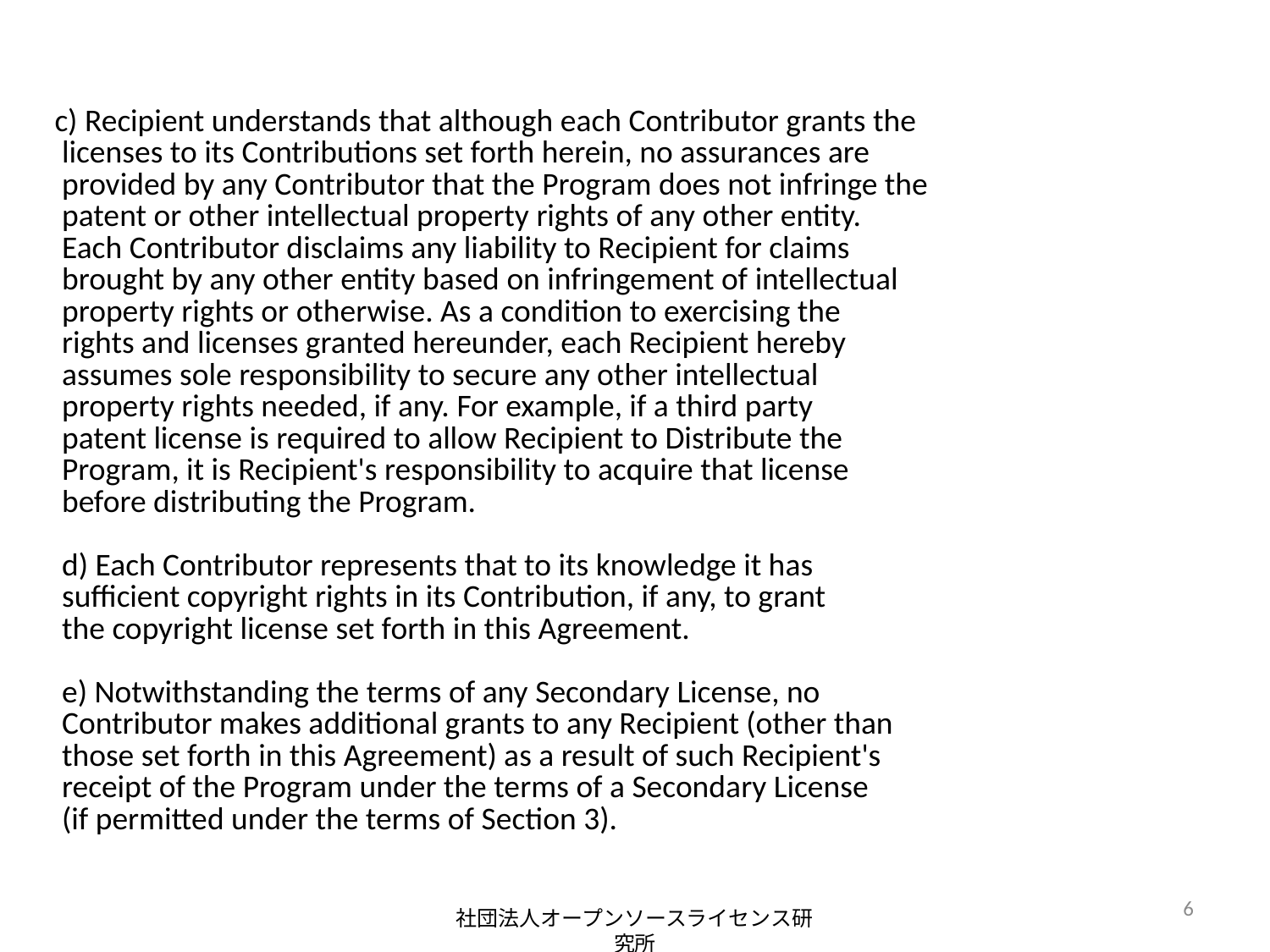

c) Recipient understands that although each Contributor grants the
  licenses to its Contributions set forth herein, no assurances are
  provided by any Contributor that the Program does not infringe the
  patent or other intellectual property rights of any other entity.
  Each Contributor disclaims any liability to Recipient for claims
  brought by any other entity based on infringement of intellectual
  property rights or otherwise. As a condition to exercising the
  rights and licenses granted hereunder, each Recipient hereby
  assumes sole responsibility to secure any other intellectual
  property rights needed, if any. For example, if a third party
  patent license is required to allow Recipient to Distribute the
  Program, it is Recipient's responsibility to acquire that license
  before distributing the Program.

  d) Each Contributor represents that to its knowledge it has
  sufficient copyright rights in its Contribution, if any, to grant
  the copyright license set forth in this Agreement.

  e) Notwithstanding the terms of any Secondary License, no
  Contributor makes additional grants to any Recipient (other than
  those set forth in this Agreement) as a result of such Recipient's
  receipt of the Program under the terms of a Secondary License
  (if permitted under the terms of Section 3).
6
社団法人オープンソースライセンス研究所